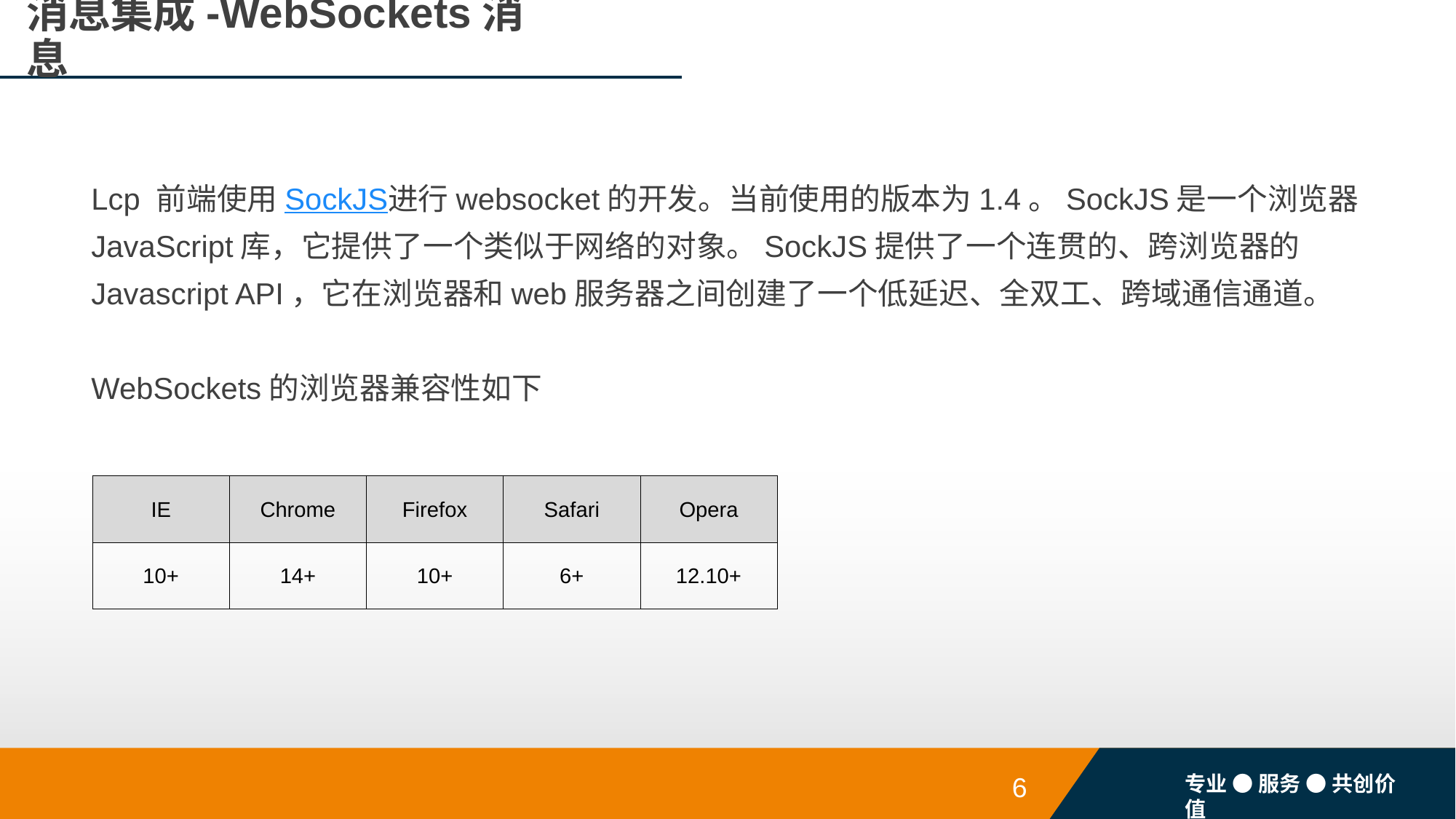

# 消息集成-WebSockets消息
Lcp 前端使用SockJS进行websocket的开发。当前使用的版本为1.4。SockJS是一个浏览器JavaScript库，它提供了一个类似于网络的对象。SockJS提供了一个连贯的、跨浏览器的Javascript API，它在浏览器和web服务器之间创建了一个低延迟、全双工、跨域通信通道。

WebSockets的浏览器兼容性如下
| IE | Chrome | Firefox | Safari | Opera |
| --- | --- | --- | --- | --- |
| 10+ | 14+ | 10+ | 6+ | 12.10+ |